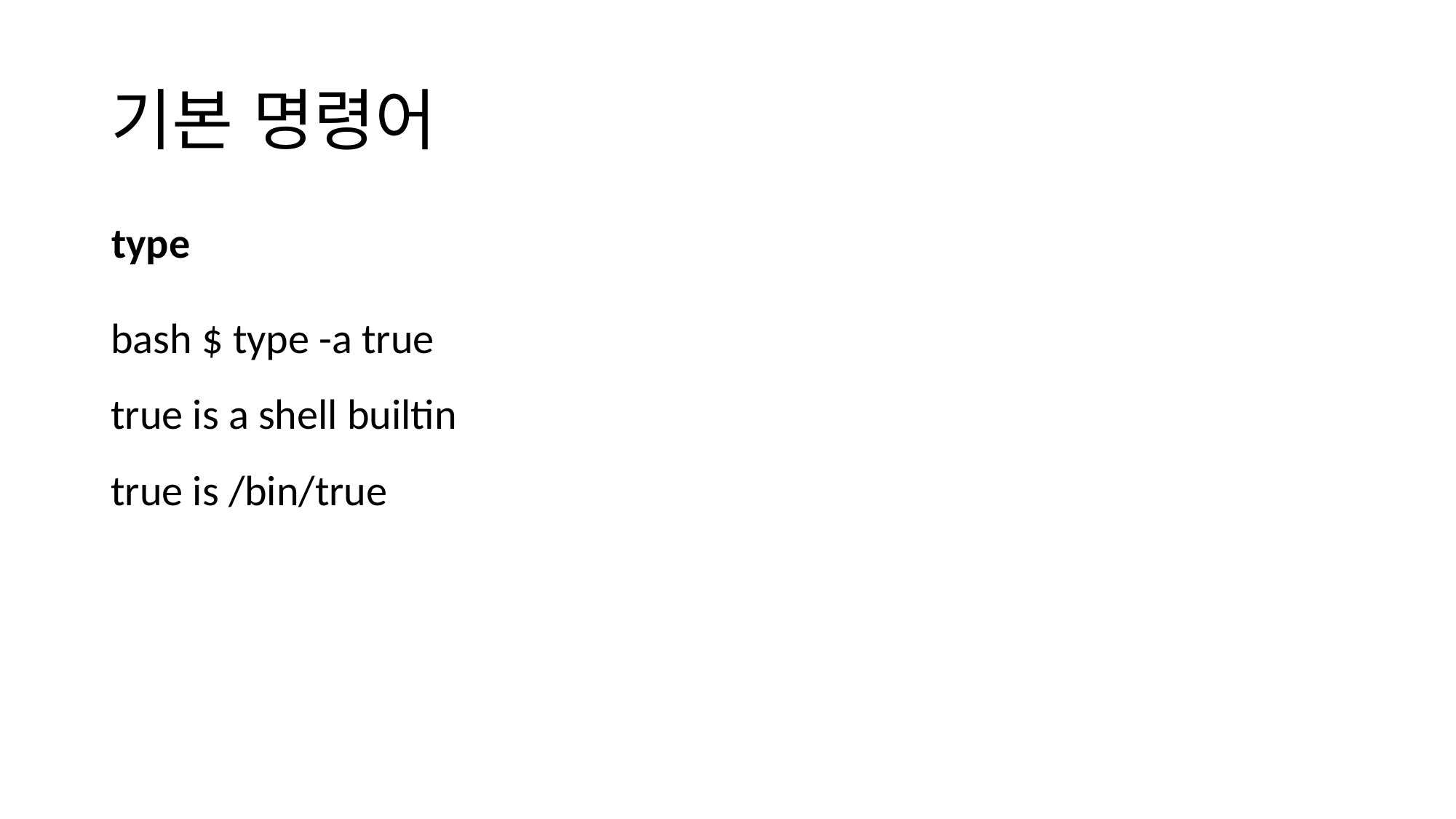

# 기본 명령어
type
bash $ type -a true
true is a shell builtin
true is /bin/true